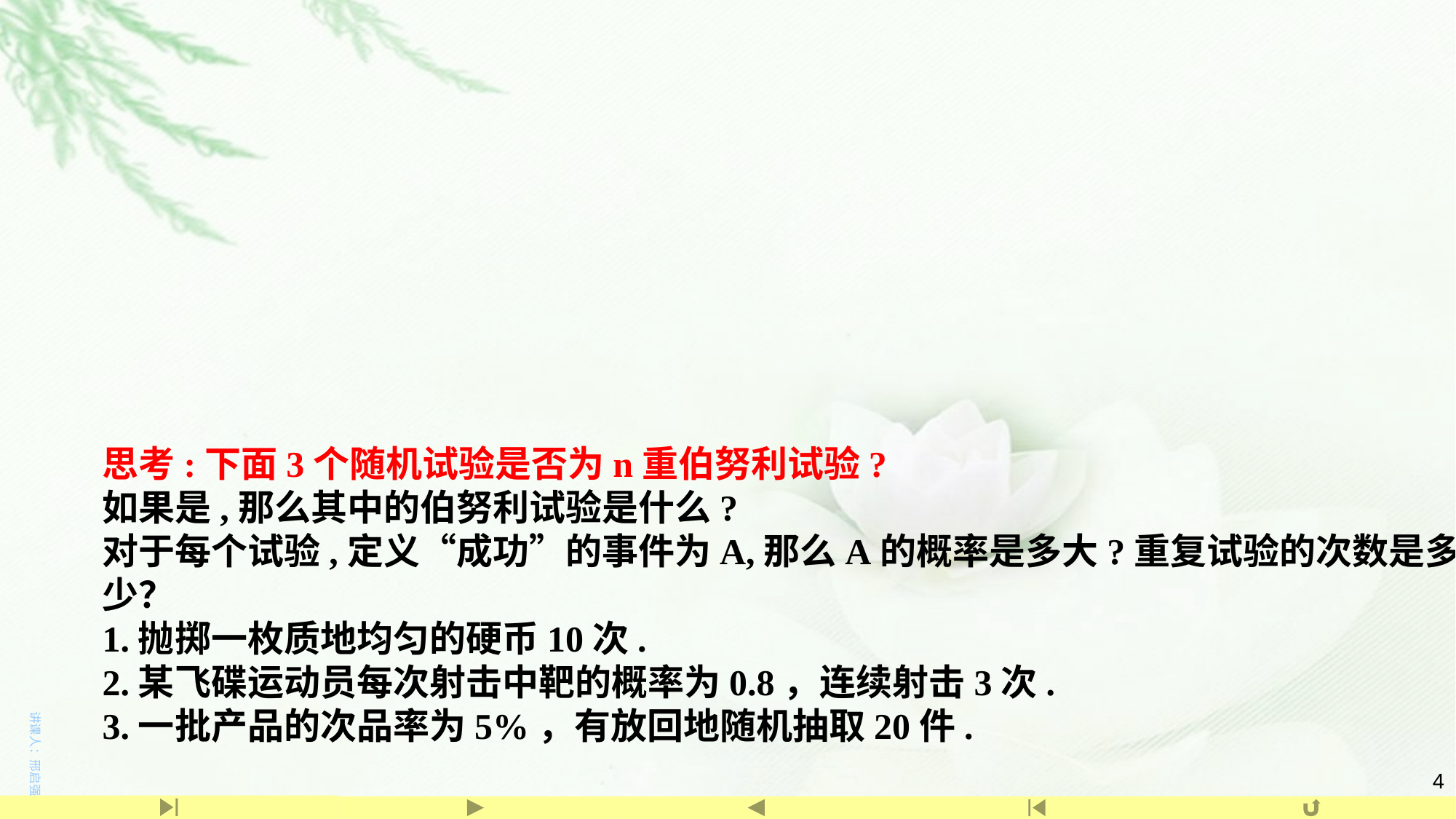

思考:下面3个随机试验是否为n重伯努利试验?
如果是,那么其中的伯努利试验是什么?
对于每个试验,定义“成功”的事件为A,那么A的概率是多大?重复试验的次数是多少？
1.抛掷一枚质地均匀的硬币10次.
2.某飞碟运动员每次射击中靶的概率为0.8，连续射击3次.
3.一批产品的次品率为5%，有放回地随机抽取20件.